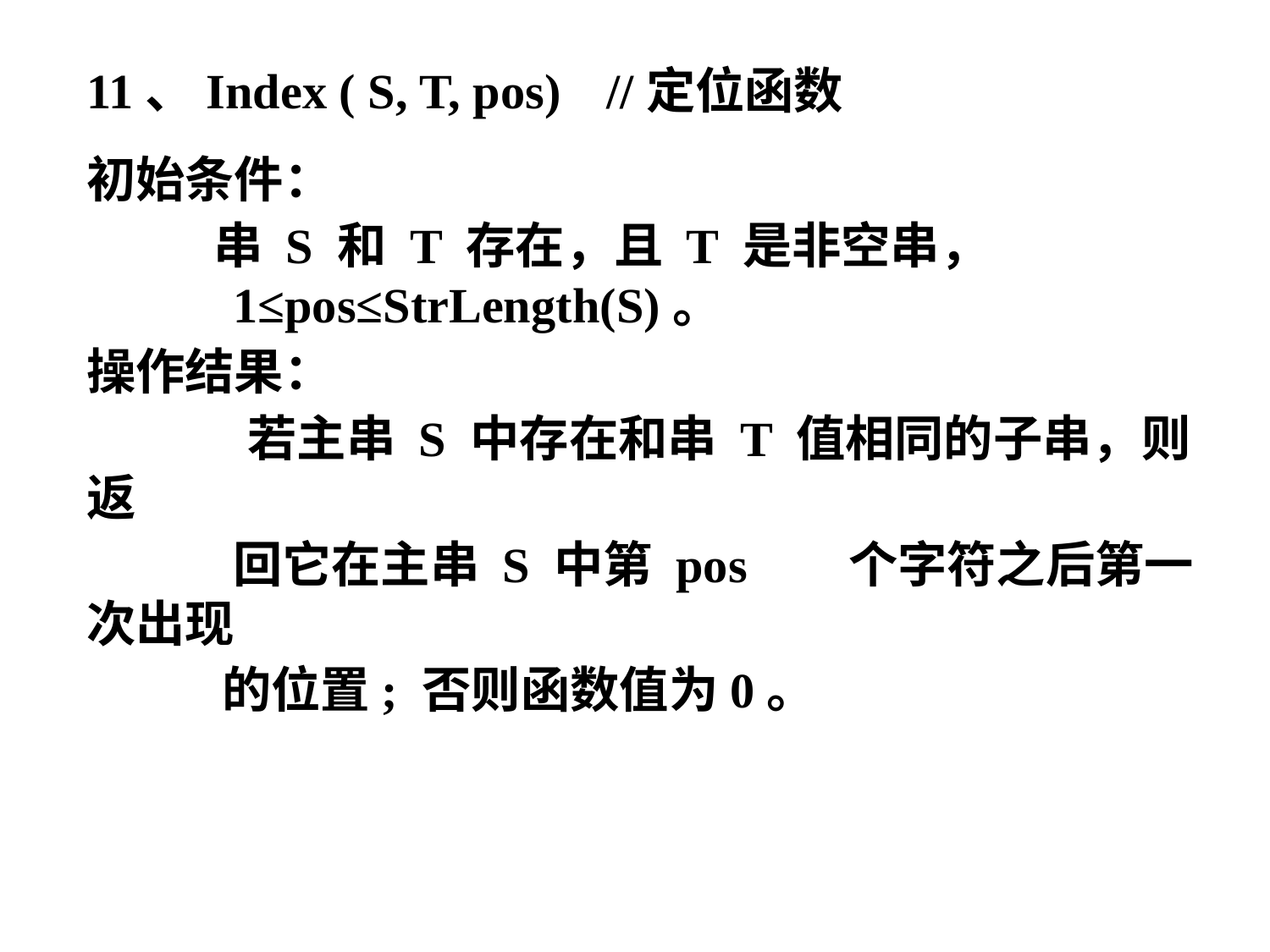

11、Index ( S, T, pos)	 //定位函数
初始条件：
	串 S 和 T 存在，且 T 是非空串，
            1≤pos≤StrLength(S)。
操作结果：
	  若主串 S 中存在和串 T 值相同的子串，则返
            回它在主串 S 中第 pos	个字符之后第一次出现
           的位置; 否则函数值为0。